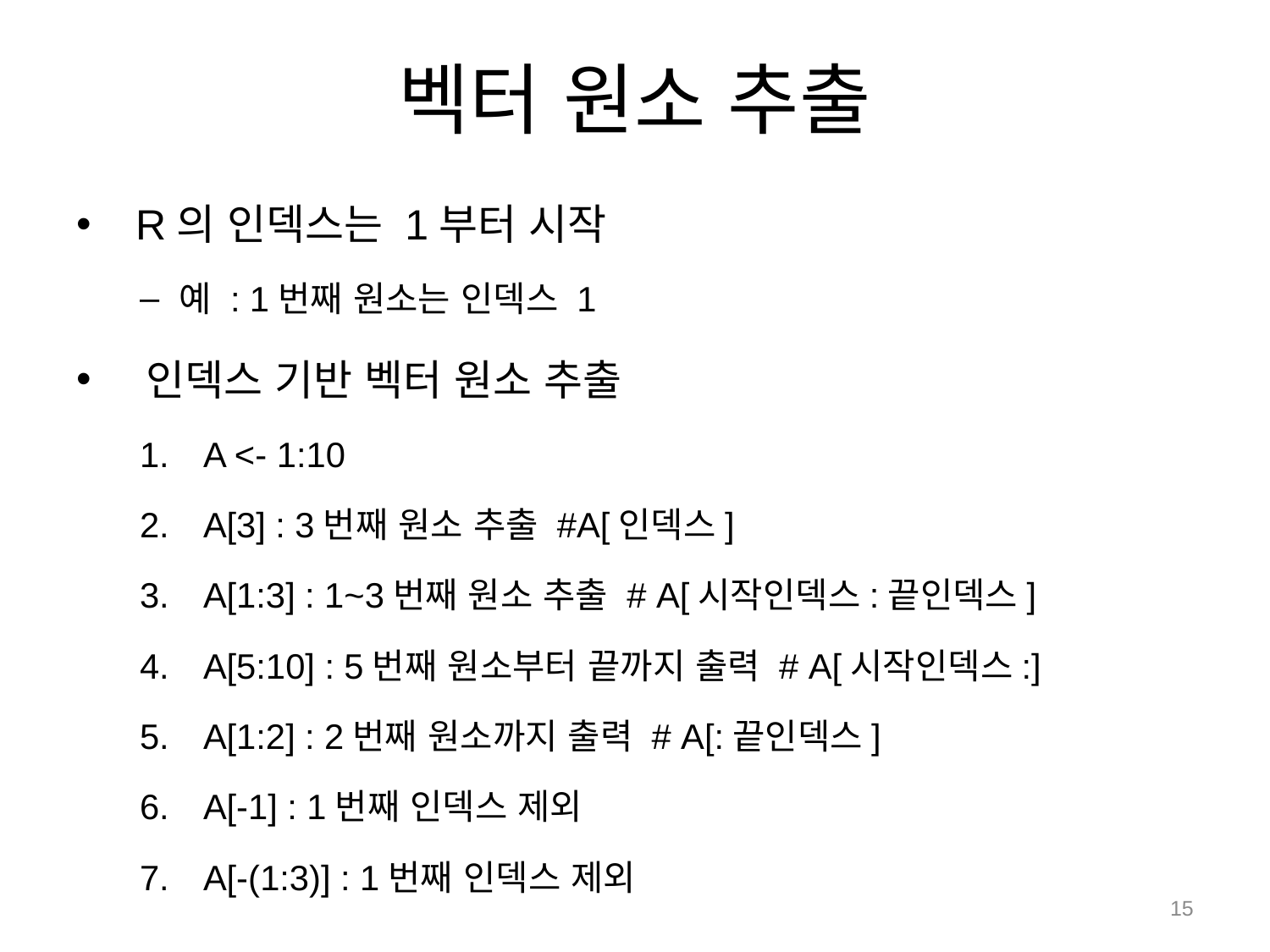

# 벡터 원소 추출
 R의 인덱스는 1부터 시작
예 : 1번째 원소는 인덱스 1
 인덱스 기반 벡터 원소 추출
A <- 1:10
A[3] : 3번째 원소 추출 #A[인덱스]
A[1:3] : 1~3번째 원소 추출 # A[시작인덱스:끝인덱스]
A[5:10] : 5번째 원소부터 끝까지 출력 # A[시작인덱스:]
A[1:2] : 2번째 원소까지 출력 # A[:끝인덱스]
A[-1] : 1번째 인덱스 제외
A[-(1:3)] : 1번째 인덱스 제외

15